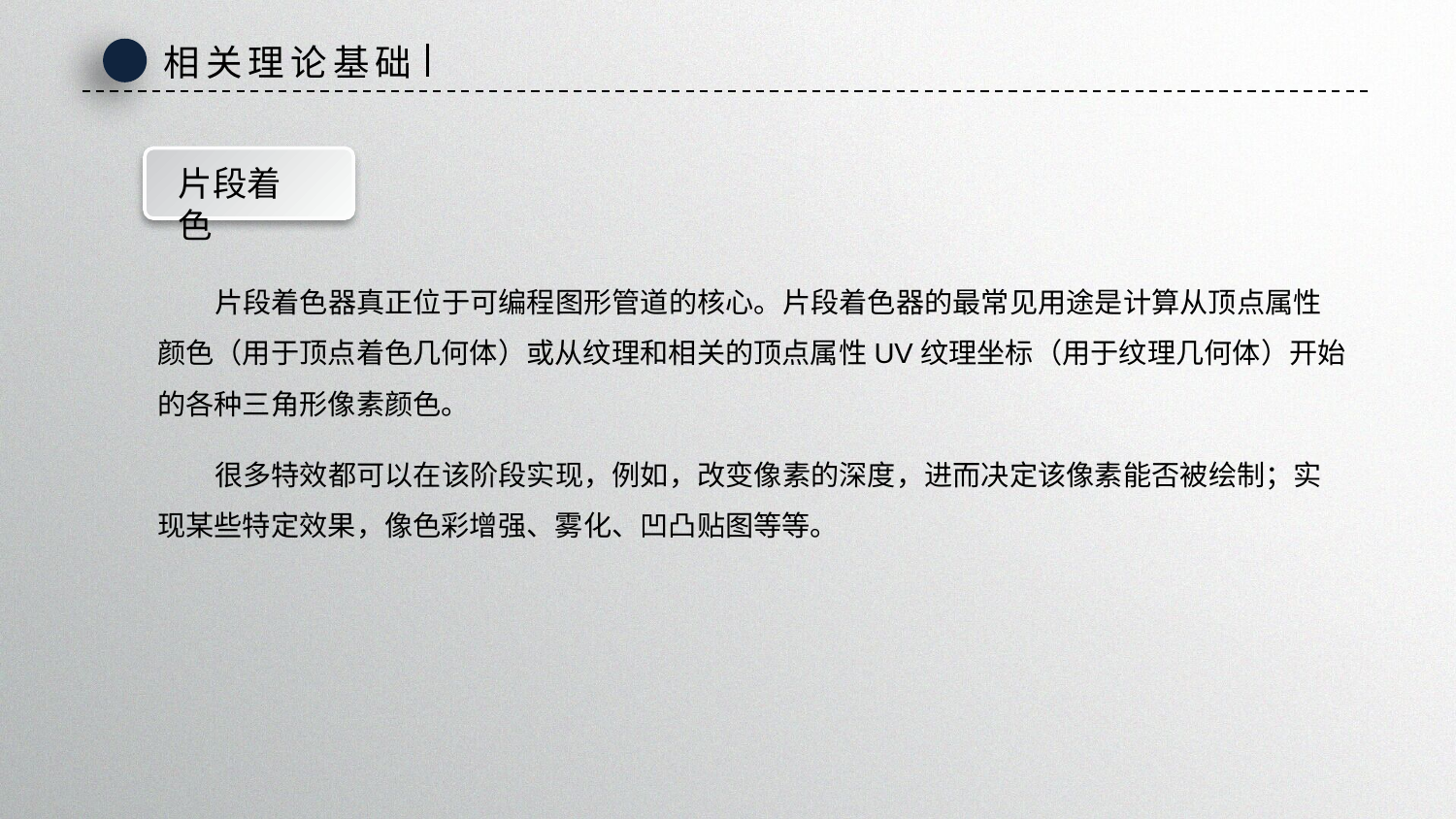

相关理论基础

片段着色
        片段着色器真正位于可编程图形管道的核心。片段着色器的最常见用途是计算从顶点属性颜色（用于顶点着色几何体）或从纹理和相关的顶点属性UV纹理坐标（用于纹理几何体）开始的各种三角形像素颜色。
        很多特效都可以在该阶段实现，例如，改变像素的深度，进而决定该像素能否被绘制；实现某些特定效果，像色彩增强、雾化、凹凸贴图等等。